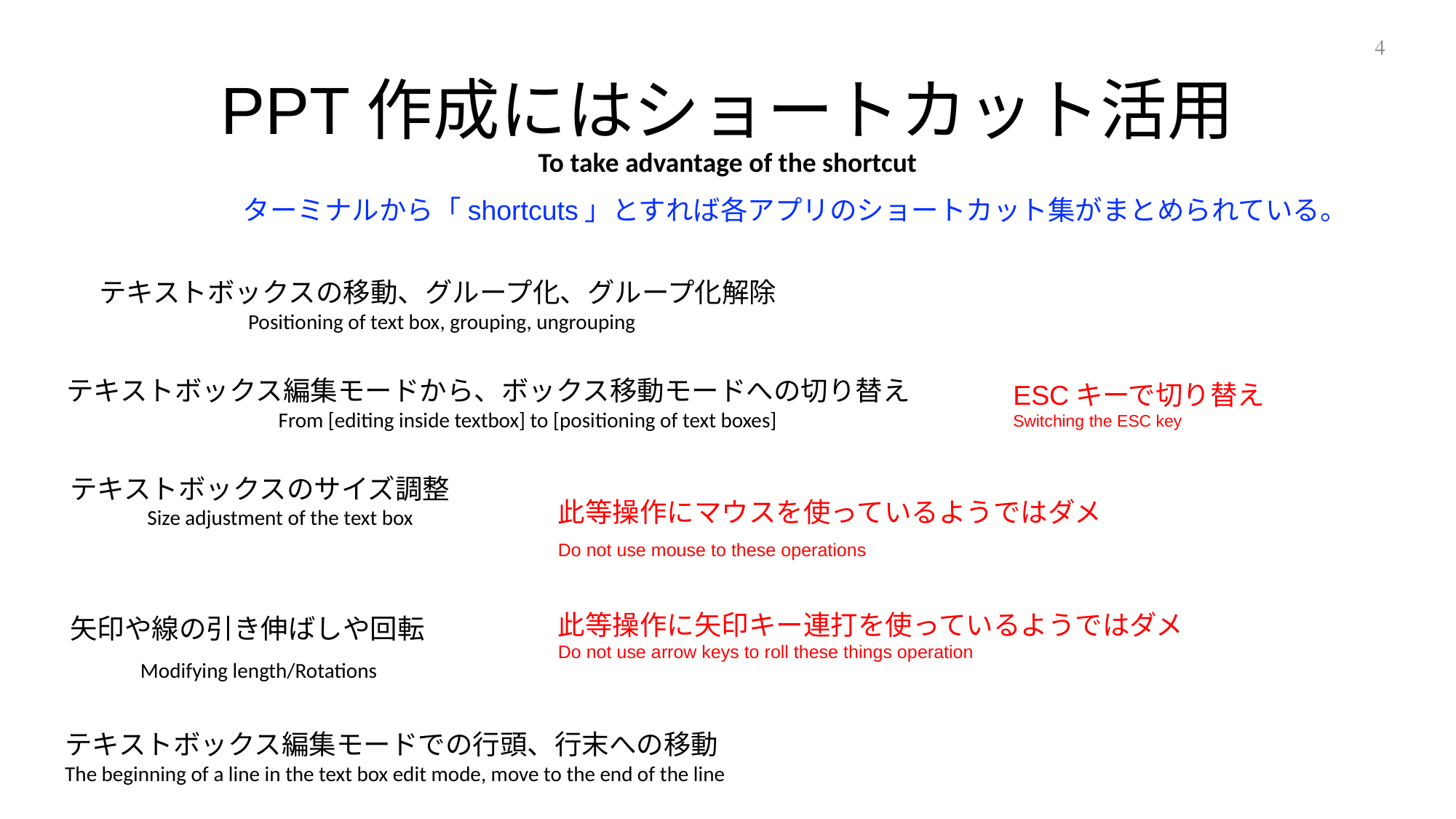

4
# PPT作成にはショートカット活用 To take advantage of the shortcut
ターミナルから「shortcuts」とすれば各アプリのショートカット集がまとめられている。
テキストボックスの移動、グループ化、グループ化解除
Positioning of text box, grouping, ungrouping
ESCキーで切り替え
Switching the ESC key
テキストボックス編集モードから、ボックス移動モードへの切り替え
From [editing inside textbox] to [positioning of text boxes]
テキストボックスのサイズ調整
Size adjustment of the text box
此等操作にマウスを使っているようではダメ
Do not use mouse to these operations
此等操作に矢印キー連打を使っているようではダメ
Do not use arrow keys to roll these things operation
矢印や線の引き伸ばしや回転
Modifying length/Rotations
テキストボックス編集モードでの行頭、行末への移動
The beginning of a line in the text box edit mode, move to the end of the line